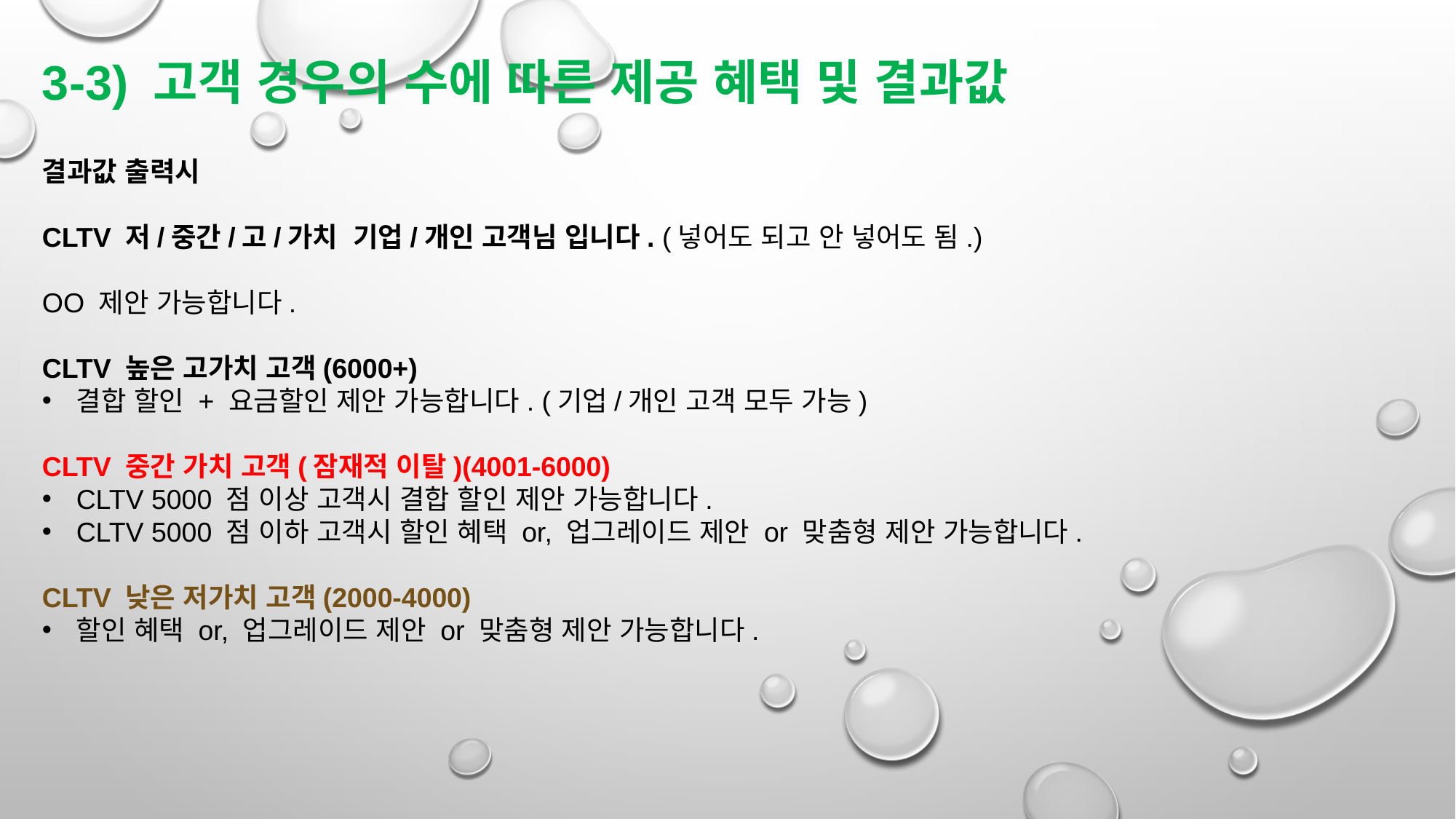

3-3) 고객 경우의 수에 따른 제공 혜택 및 결과값

결과값 출력시

CLTV 저/중간/고/가치  기업/개인 고객님 입니다. (넣어도 되고 안 넣어도 됨.)

OO 제안 가능합니다.

CLTV 높은 고가치 고객(6000+)
결합 할인 + 요금할인 제안 가능합니다. (기업/개인 고객 모두 가능)

CLTV 중간 가치 고객(잠재적 이탈)(4001-6000)
CLTV 5000 점 이상 고객시 결합 할인 제안 가능합니다.
CLTV 5000 점 이하 고객시 할인 혜택 or, 업그레이드 제안 or 맞춤형 제안 가능합니다.

CLTV 낮은 저가치 고객(2000-4000)
할인 혜택 or, 업그레이드 제안 or 맞춤형 제안 가능합니다.